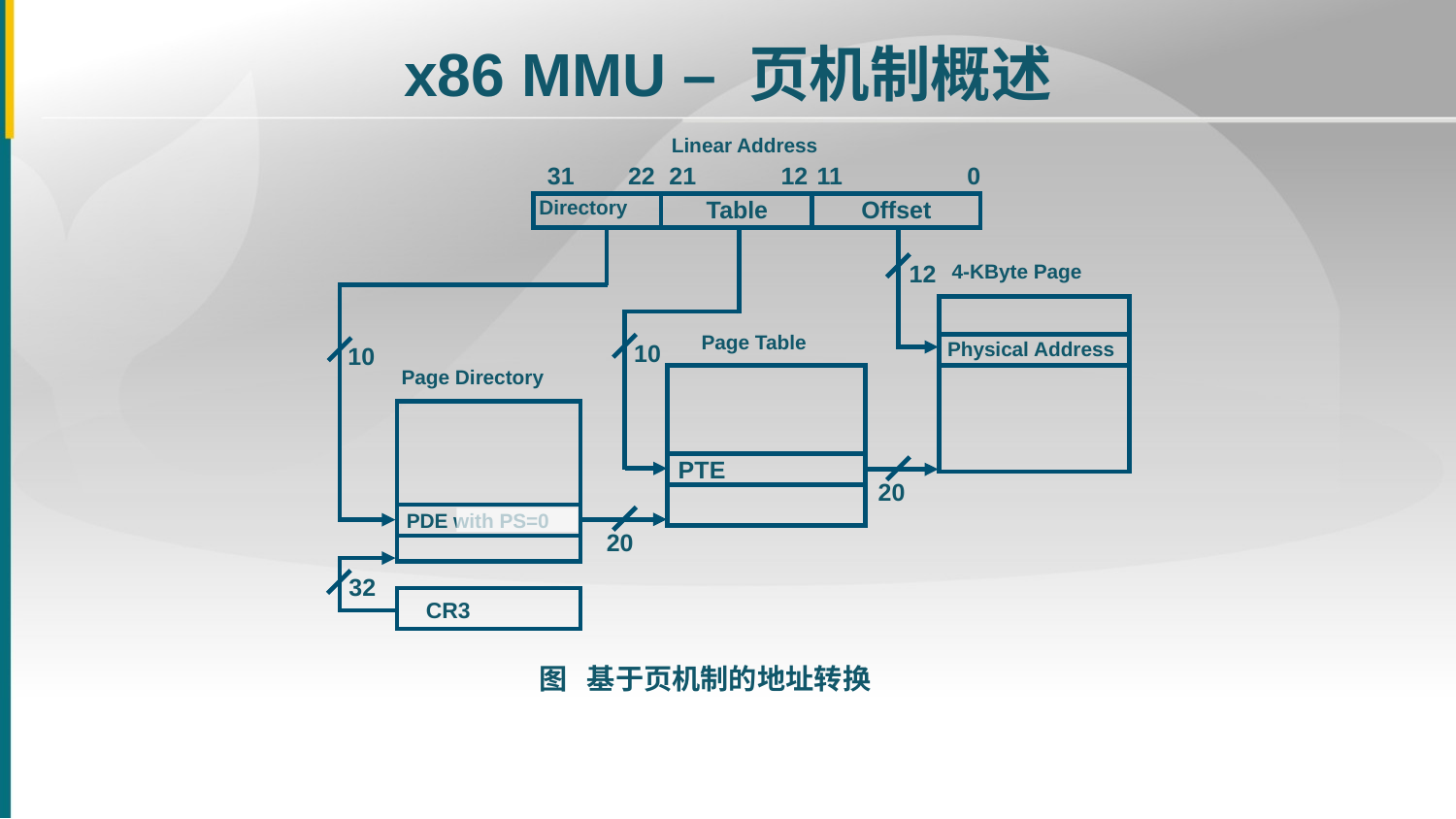

x86 MMU – 页机制概述
Linear Address
31
22
21
12
11
0
Directory
Table
Offset

12
4-KByte Page

Page Table
Physical Address
10
10
Page Directory

PTE
20
PDE with PS=0

20
32

CR3
图   基于页机制的地址转换